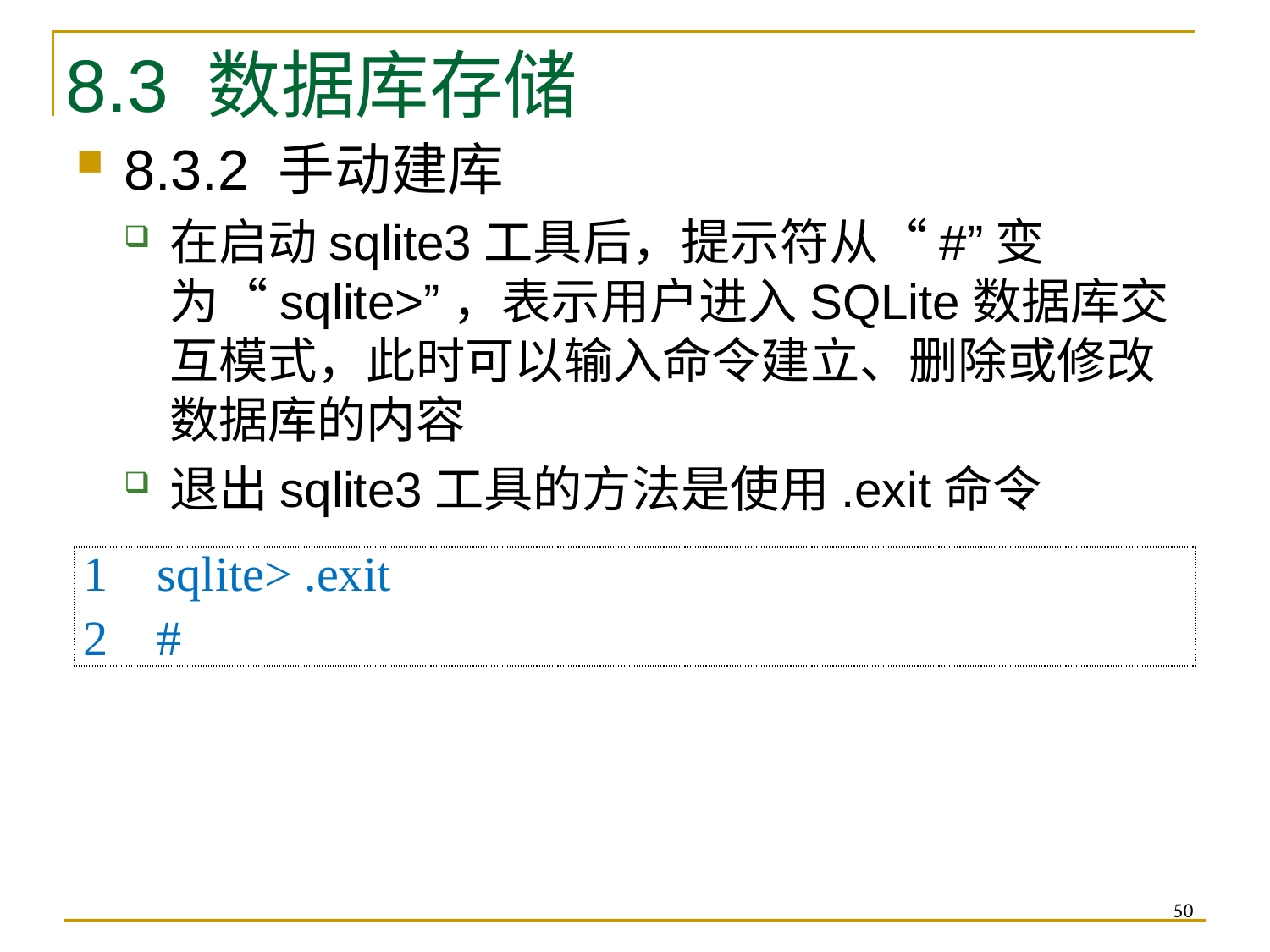

# 8.3 数据库存储
8.3.2 手动建库
在启动sqlite3工具后，提示符从“#”变为“sqlite>”，表示用户进入SQLite数据库交互模式，此时可以输入命令建立、删除或修改数据库的内容
退出sqlite3工具的方法是使用.exit命令
| 1 sqlite> .exit 2 # |
| --- |
50